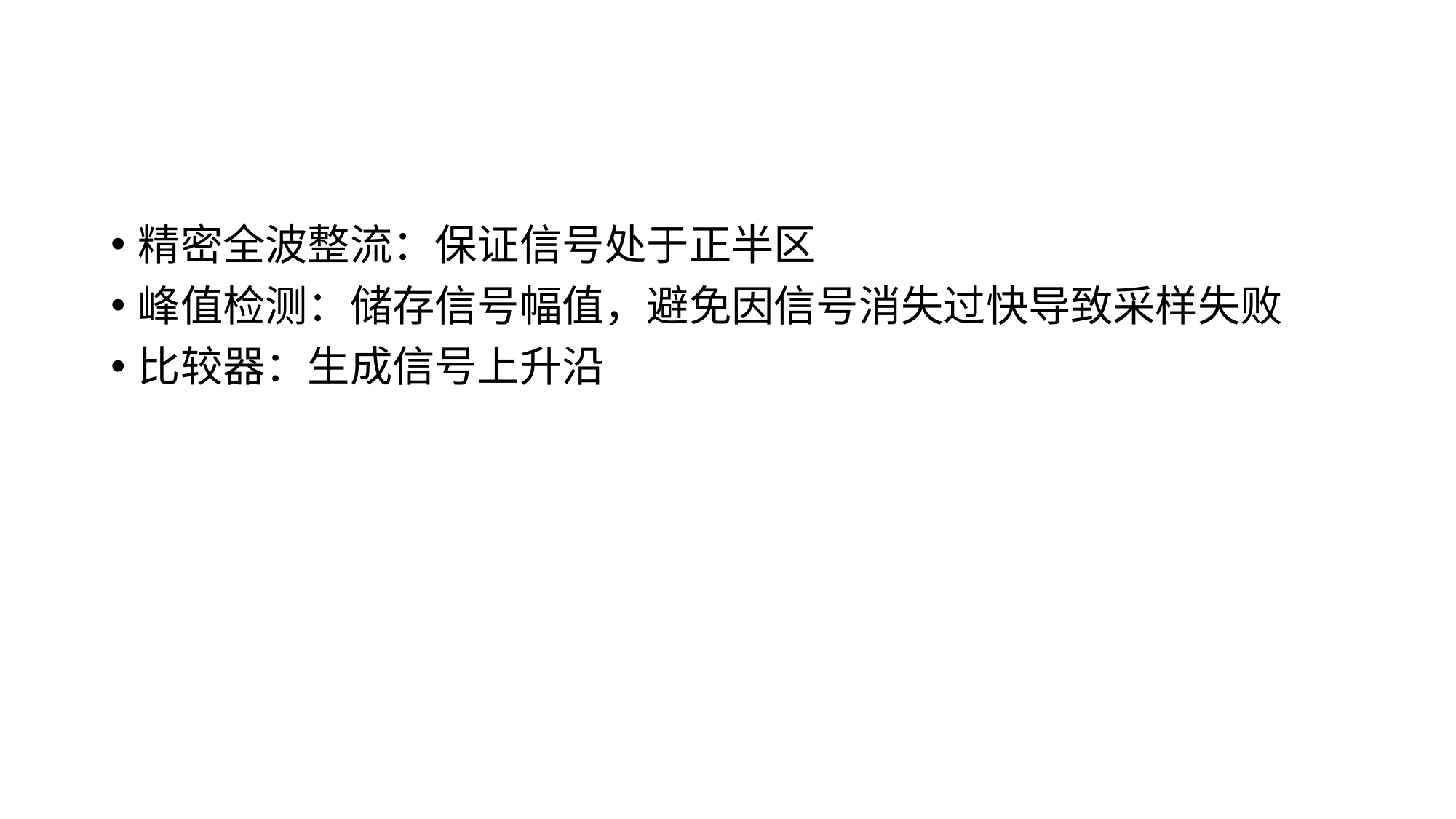

#
精密全波整流：保证信号处于正半区
峰值检测：储存信号幅值，避免因信号消失过快导致采样失败
比较器：生成信号上升沿